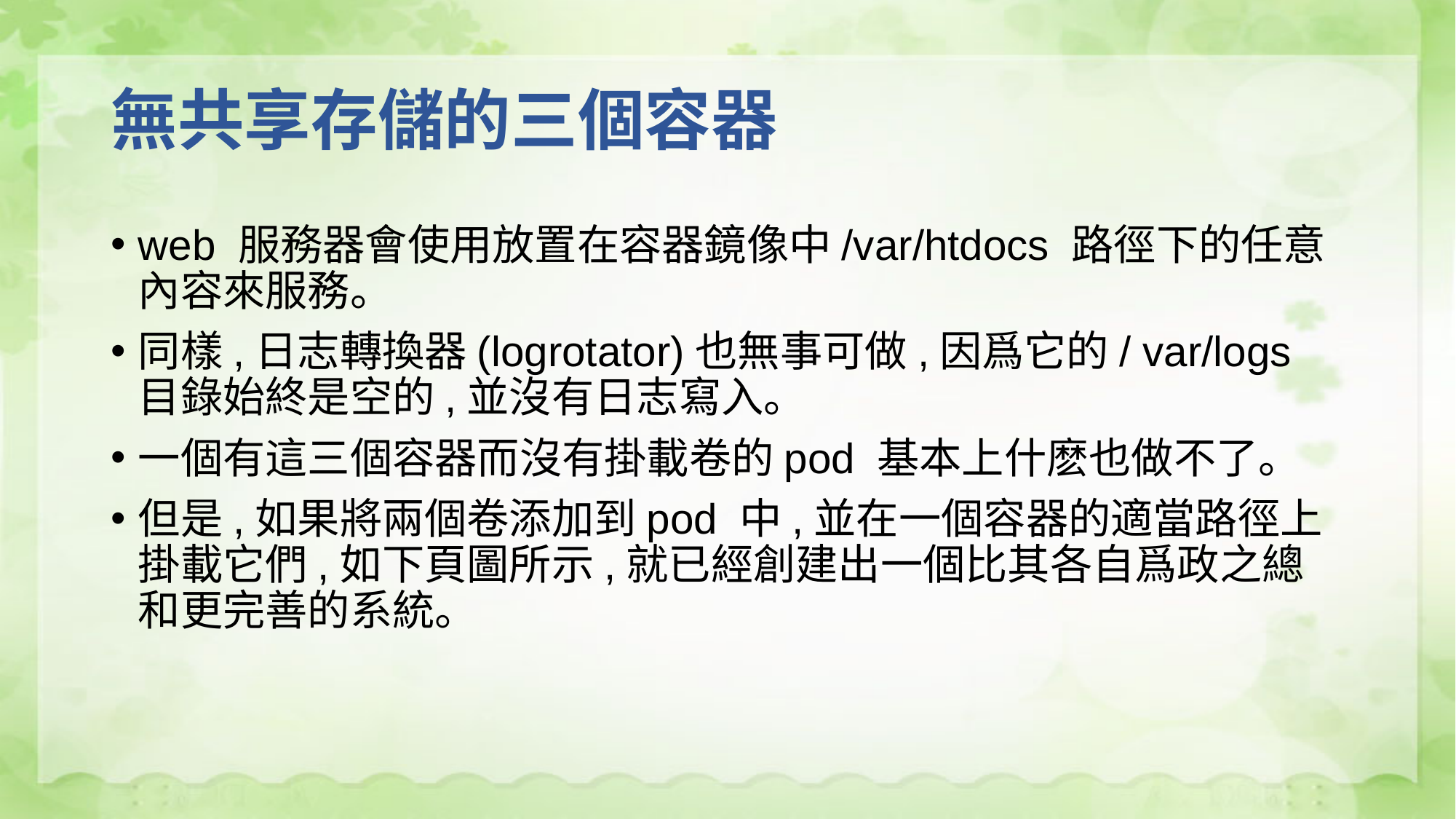

# 無共享存儲的三個容器
web 服務器會使用放置在容器鏡像中/var/htdocs 路徑下的任意內容來服務。
同樣,日志轉換器(logrotator)也無事可做,因爲它的/ var/logs 目錄始終是空的,並沒有日志寫入。
一個有這三個容器而沒有掛載卷的pod 基本上什麽也做不了。
但是,如果將兩個卷添加到pod 中,並在一個容器的適當路徑上掛載它們,如下頁圖所示,就已經創建出一個比其各自爲政之總和更完善的系統。